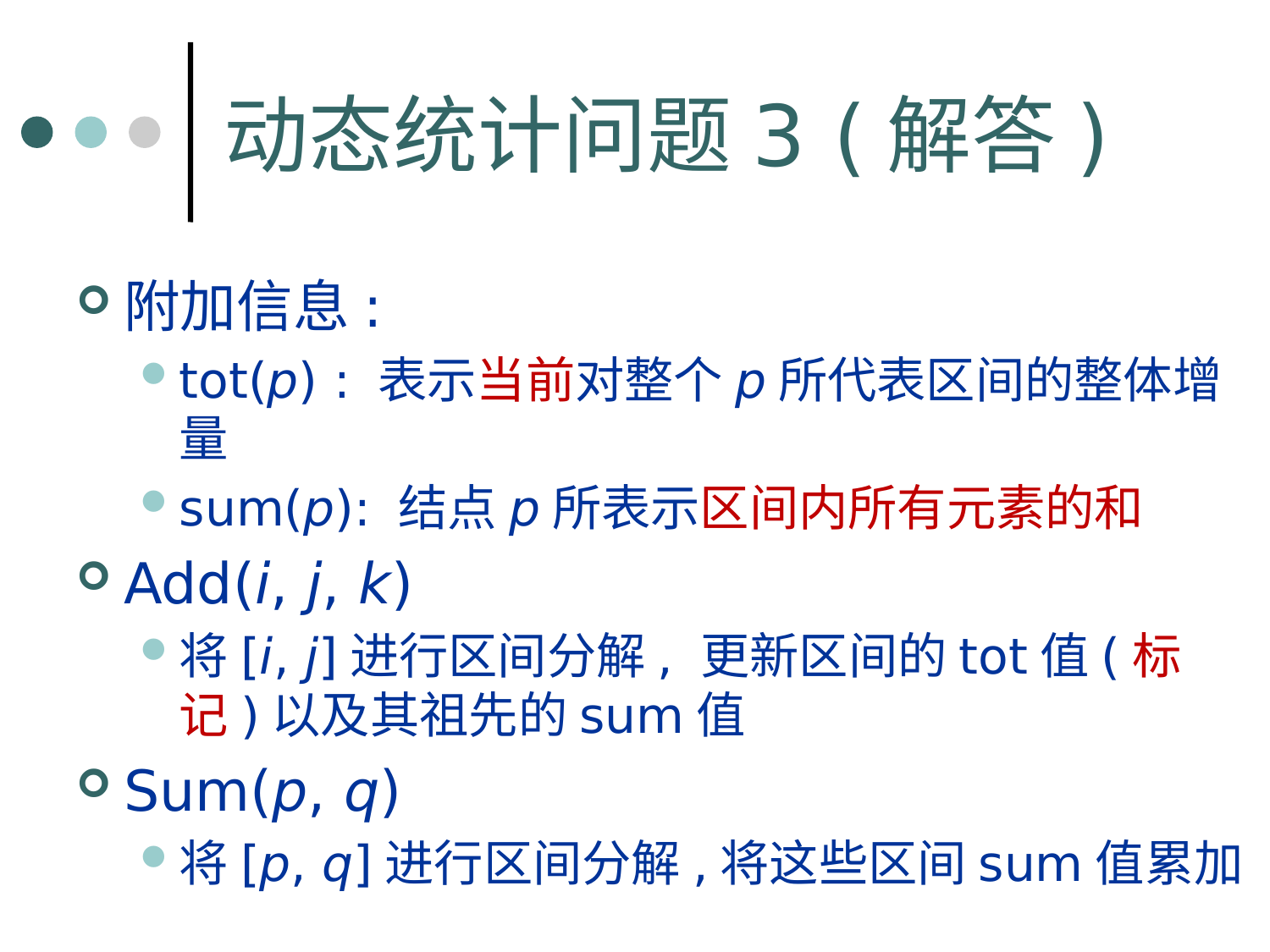

# 动态统计问题3 (解答)
附加信息:
tot(p) : 表示当前对整个p所代表区间的整体增量
sum(p): 结点p所表示区间内所有元素的和
Add(i, j, k)
将[i, j]进行区间分解, 更新区间的tot值(标记)以及其祖先的sum值
Sum(p, q)
将[p, q]进行区间分解,将这些区间sum值累加